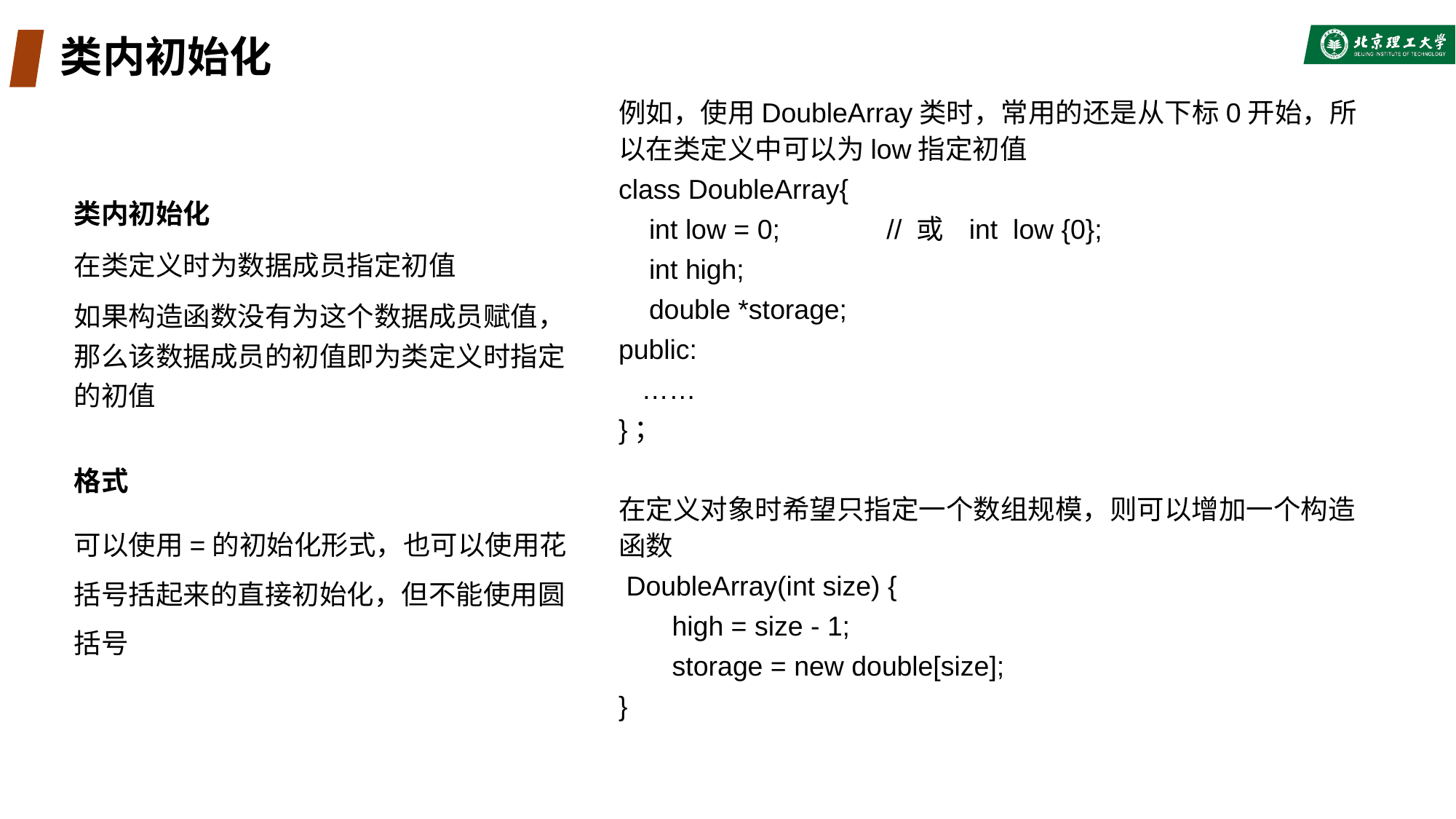

# 类内初始化
例如，使用DoubleArray类时，常用的还是从下标0开始，所以在类定义中可以为low指定初值
class DoubleArray{
    int low = 0;              // 或   int  low {0};
    int high;
    double *storage;
public:
   ……
}；

在定义对象时希望只指定一个数组规模，则可以增加一个构造函数
 DoubleArray(int size) {
       high = size - 1;
       storage = new double[size];
}
类内初始化
在类定义时为数据成员指定初值
如果构造函数没有为这个数据成员赋值，那么该数据成员的初值即为类定义时指定的初值
格式
可以使用=的初始化形式，也可以使用花括号括起来的直接初始化，但不能使用圆括号